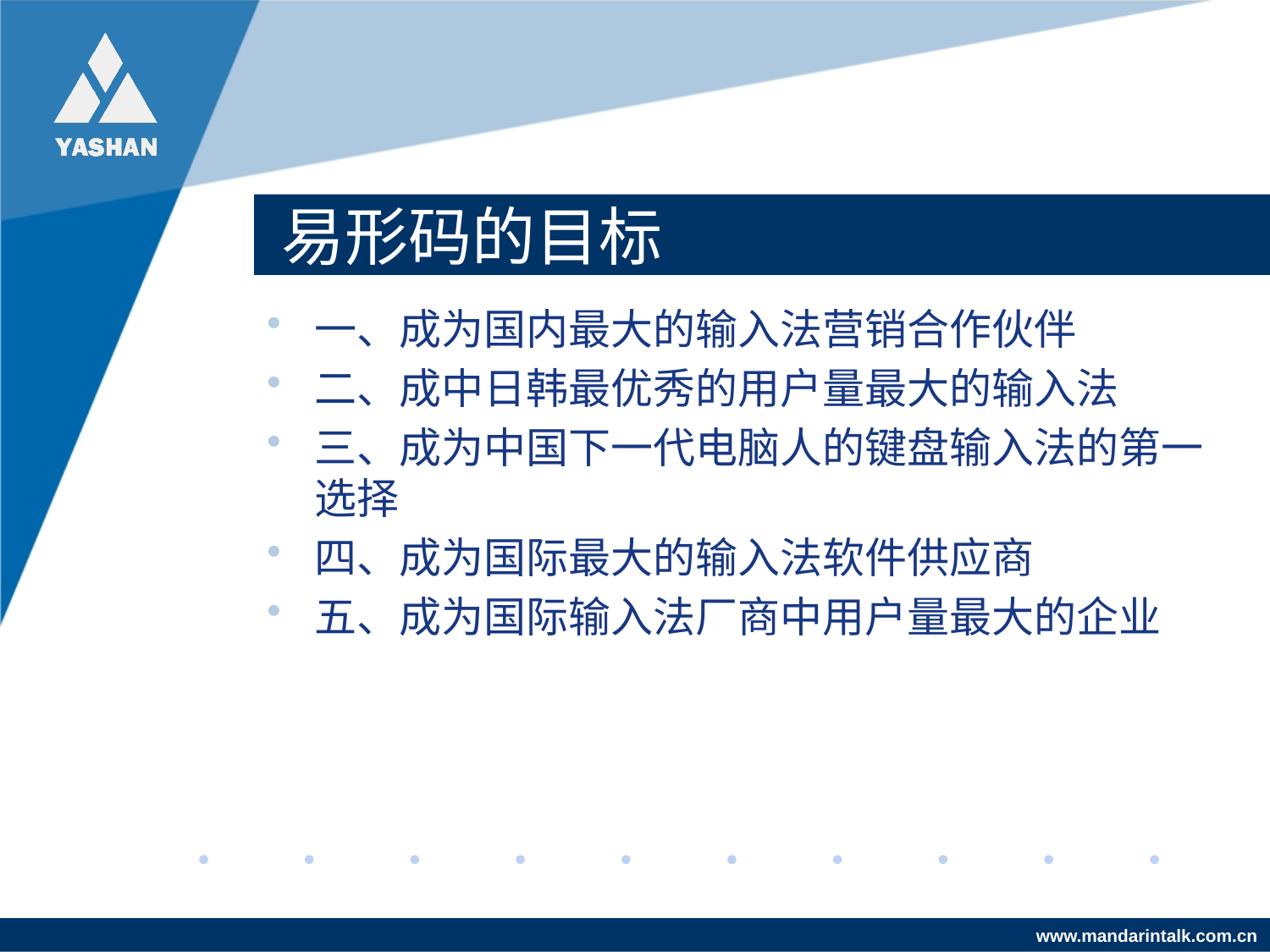

# 易形码的目标
一、成为国内最大的输入法营销合作伙伴
二、成中日韩最优秀的用户量最大的输入法
三、成为中国下一代电脑人的键盘输入法的第一选择
四、成为国际最大的输入法软件供应商
五、成为国际输入法厂商中用户量最大的企业